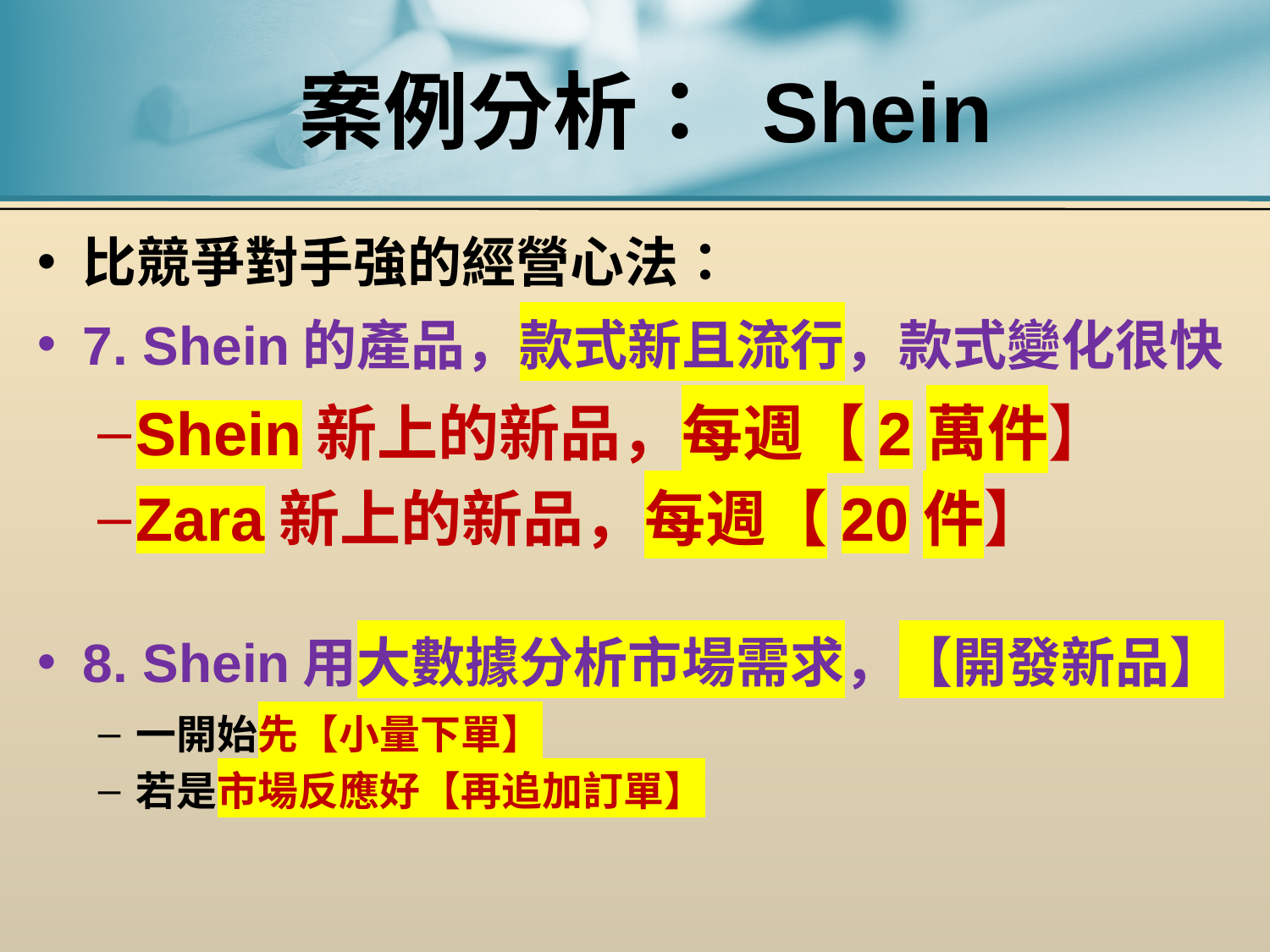

# 案例分析： Shein
比競爭對手強的經營心法：
7. Shein的產品，款式新且流行，款式變化很快
Shein新上的新品，每週【2萬件】
Zara新上的新品，每週【20件】

8. Shein用大數據分析市場需求，【開發新品】
一開始先【小量下單】
若是市場反應好【再追加訂單】